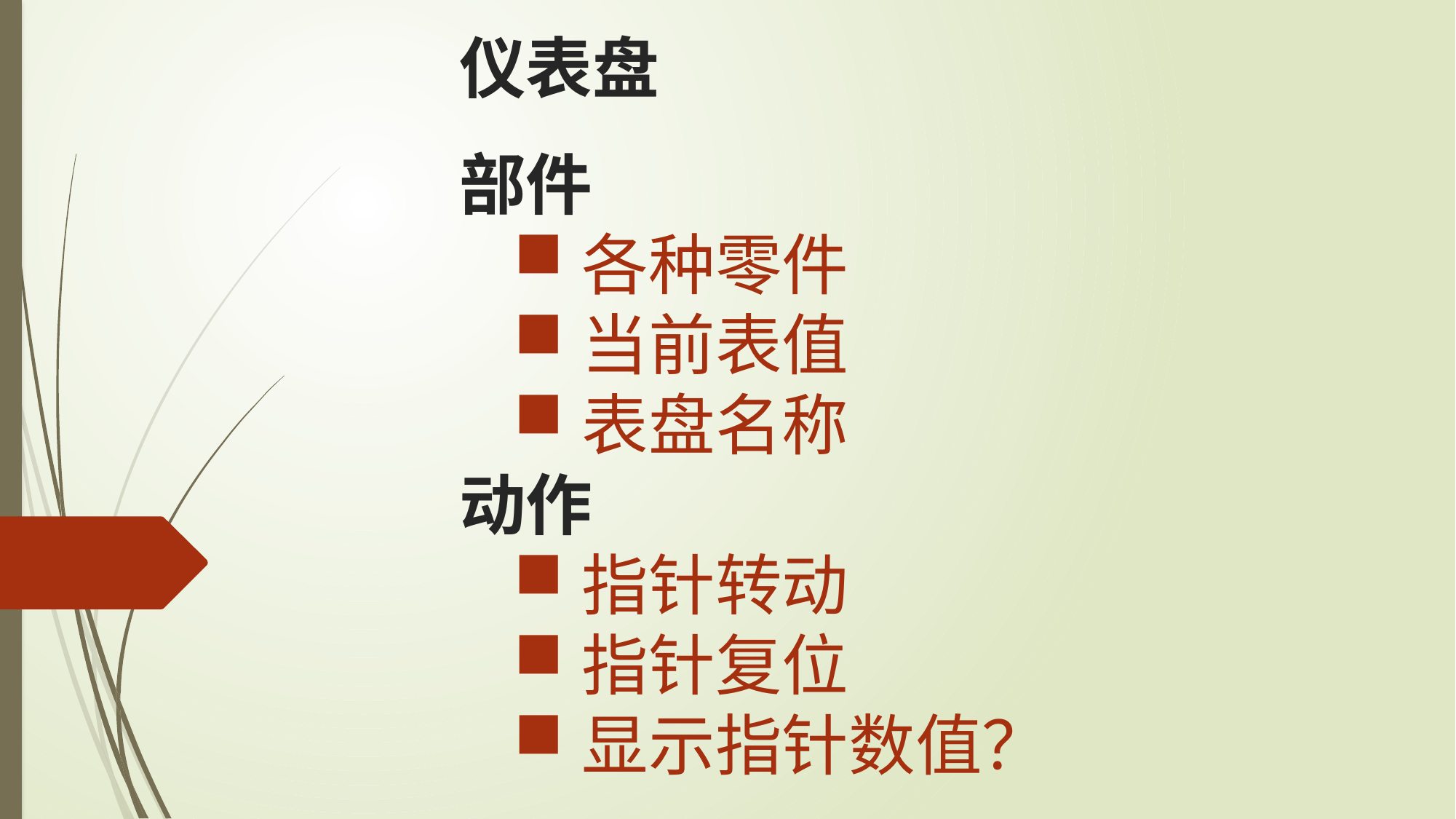

仪表盘

部件
各种零件
当前表值
表盘名称
动作
指针转动
指针复位
显示指针数值？